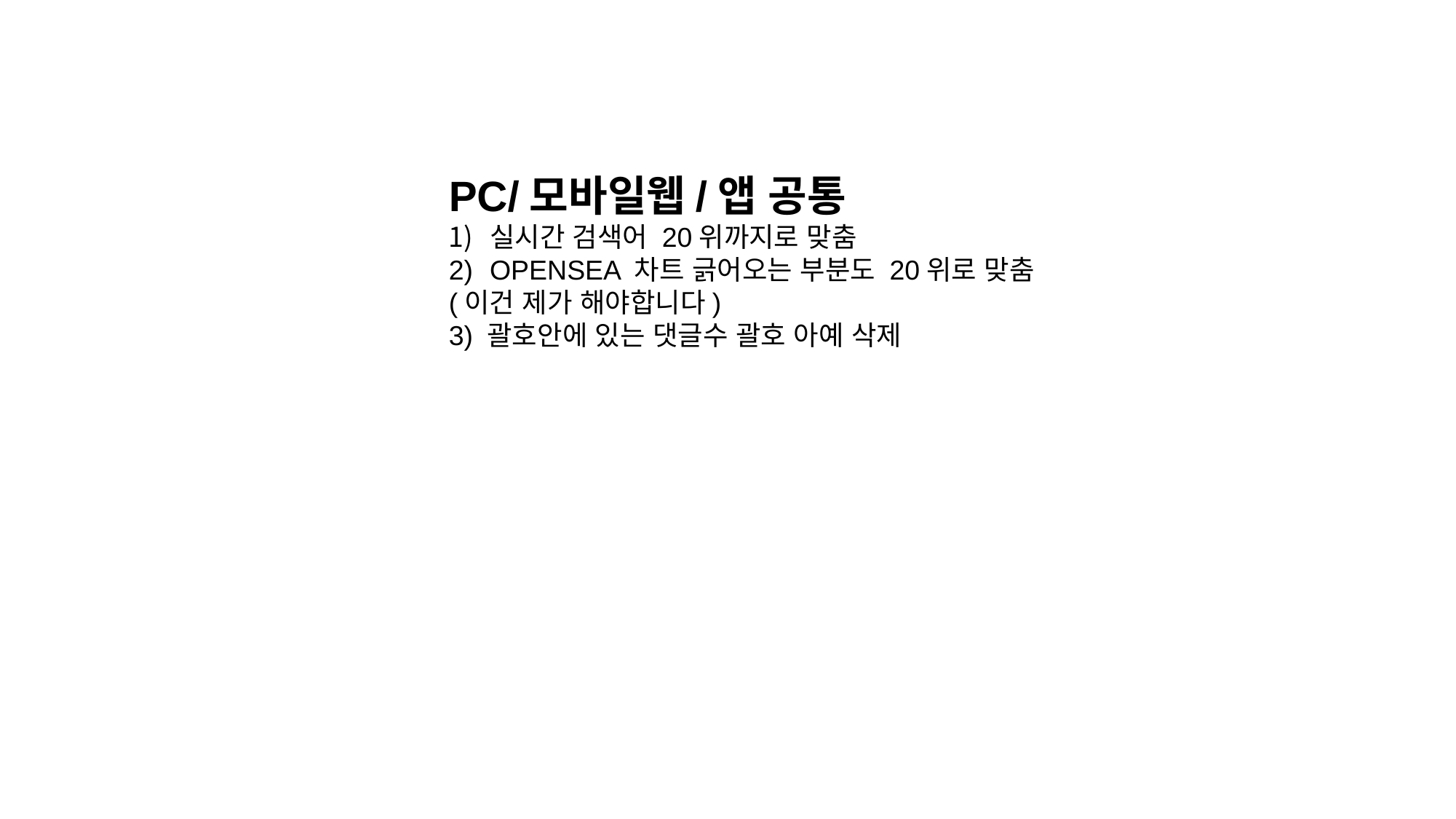

#
PC/모바일웹/앱 공통
실시간 검색어 20위까지로 맞춤
OPENSEA 차트 긁어오는 부분도 20위로 맞춤
(이건 제가 해야합니다)
3) 괄호안에 있는 댓글수 괄호 아예 삭제